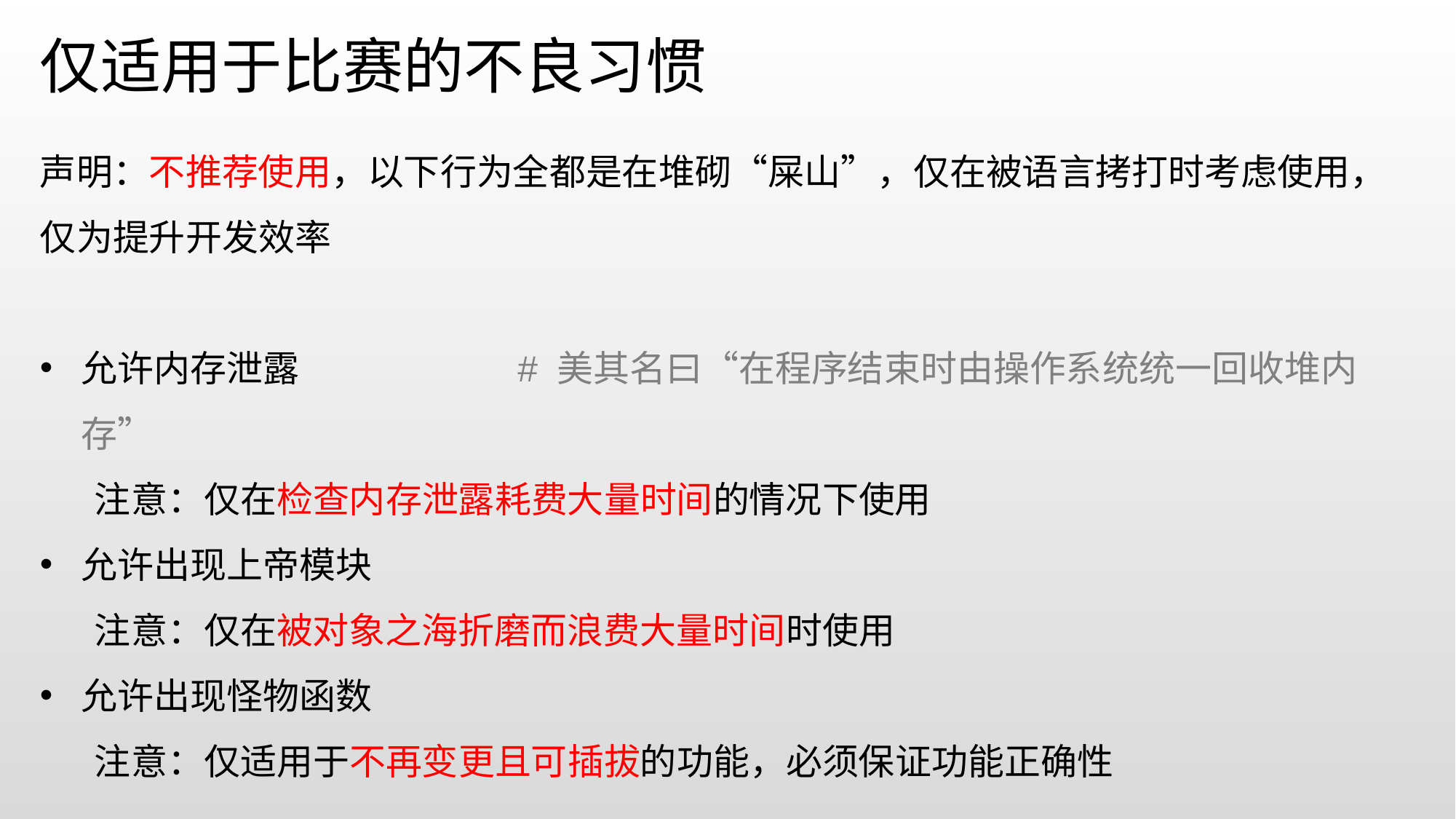

仅适用于比赛的不良习惯
声明：不推荐使用，以下行为全都是在堆砌“屎山”，仅在被语言拷打时考虑使用，仅为提升开发效率

允许内存泄露		# 美其名曰“在程序结束时由操作系统统一回收堆内存”
注意：仅在检查内存泄露耗费大量时间的情况下使用
允许出现上帝模块
注意：仅在被对象之海折磨而浪费大量时间时使用
允许出现怪物函数
注意：仅适用于不再变更且可插拔的功能，必须保证功能正确性